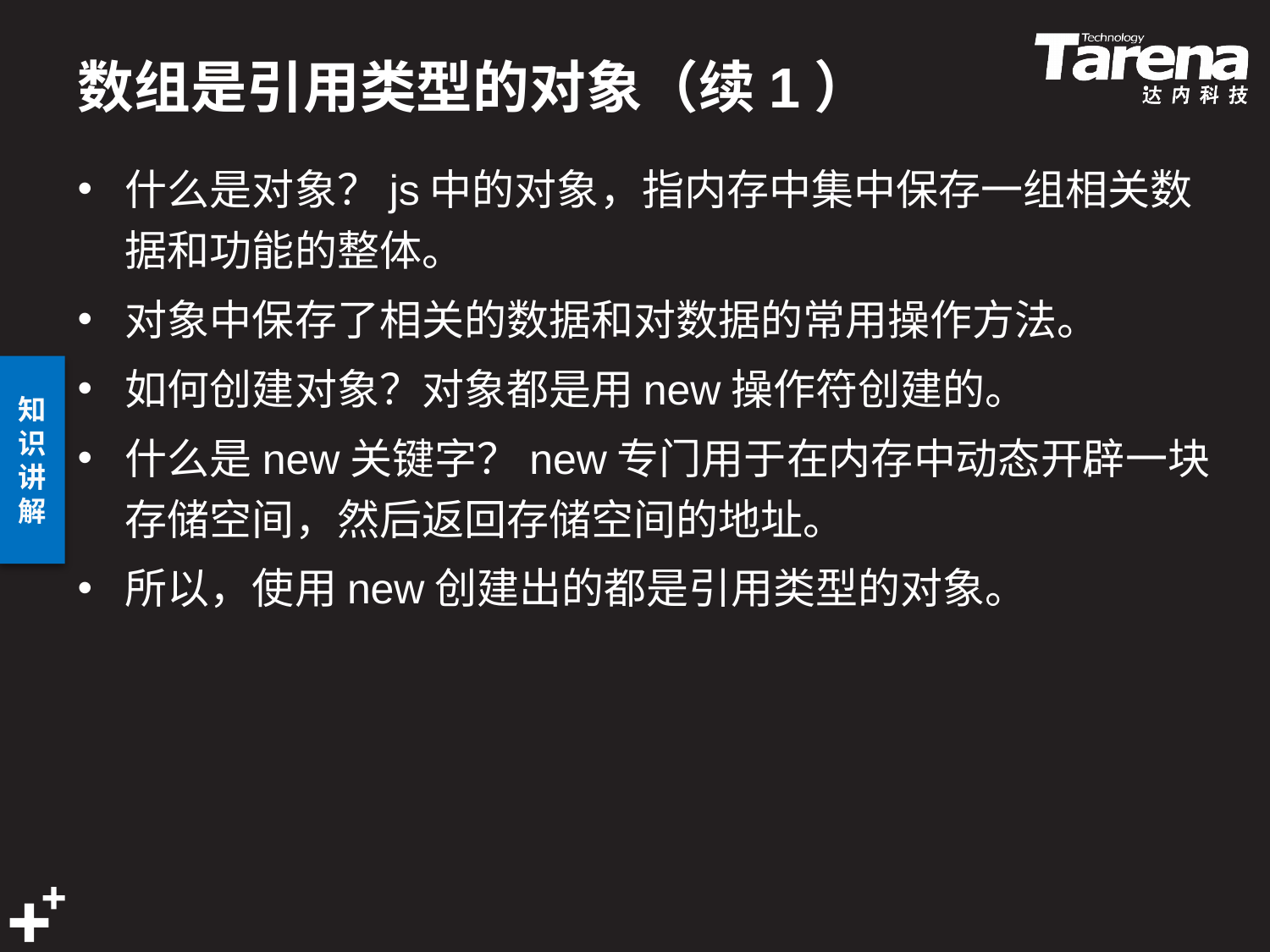

# 数组是引用类型的对象（续1）
什么是对象？js中的对象，指内存中集中保存一组相关数据和功能的整体。
对象中保存了相关的数据和对数据的常用操作方法。
如何创建对象？对象都是用new操作符创建的。
什么是new关键字？new专门用于在内存中动态开辟一块存储空间，然后返回存储空间的地址。
所以，使用new创建出的都是引用类型的对象。